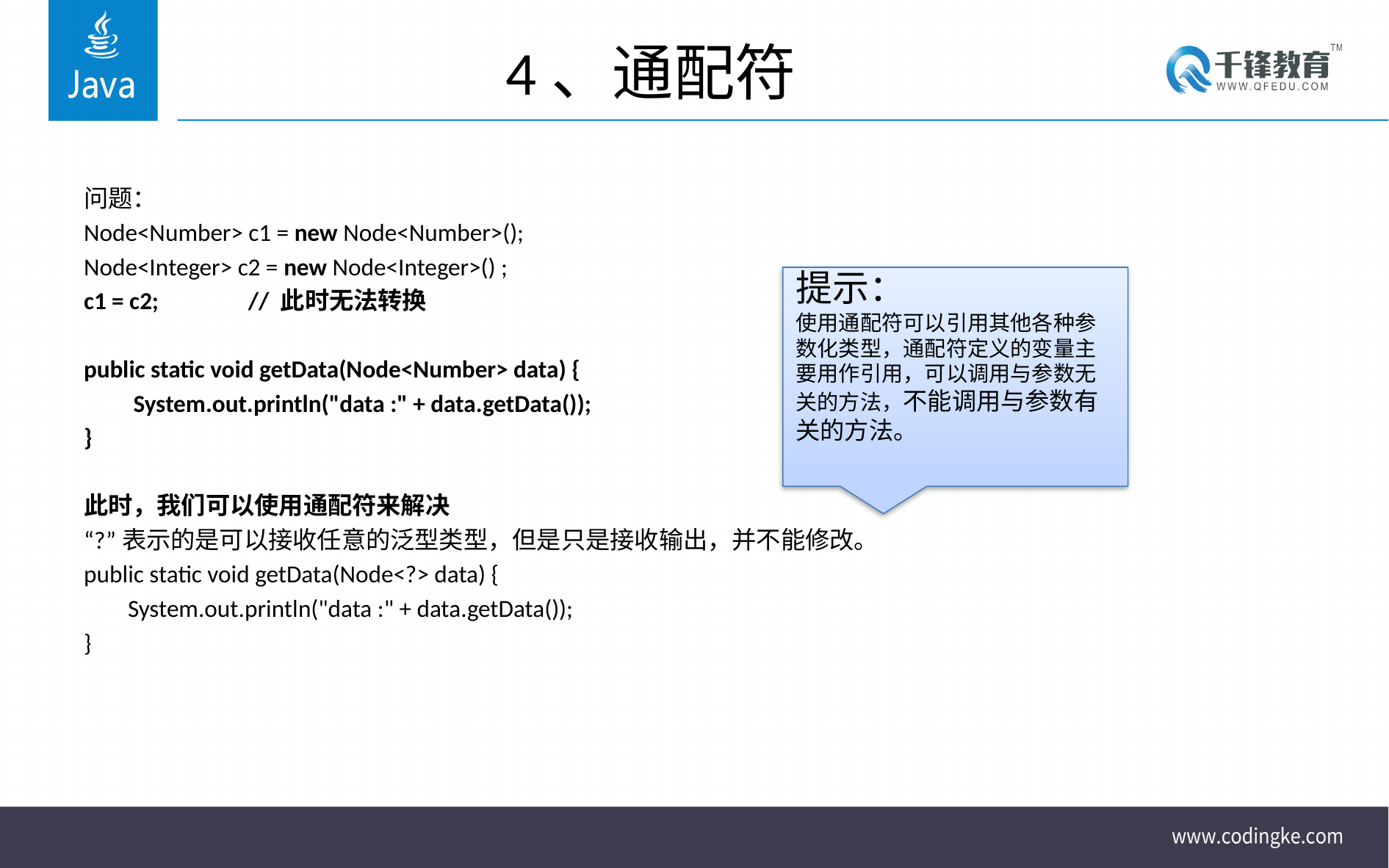

# 4、通配符
问题：
Node<Number> c1 = new Node<Number>();
Node<Integer> c2 = new Node<Integer>() ;
c1 = c2;	// 此时无法转换

public static void getData(Node<Number> data) {
         System.out.println("data :" + data.getData());
}

此时，我们可以使用通配符来解决
“?”表示的是可以接收任意的泛型类型，但是只是接收输出，并不能修改。
public static void getData(Node<?> data) {
        System.out.println("data :" + data.getData());
}
提示：
使用通配符可以引用其他各种参数化类型，通配符定义的变量主要用作引用，可以调用与参数无关的方法，不能调用与参数有关的方法。